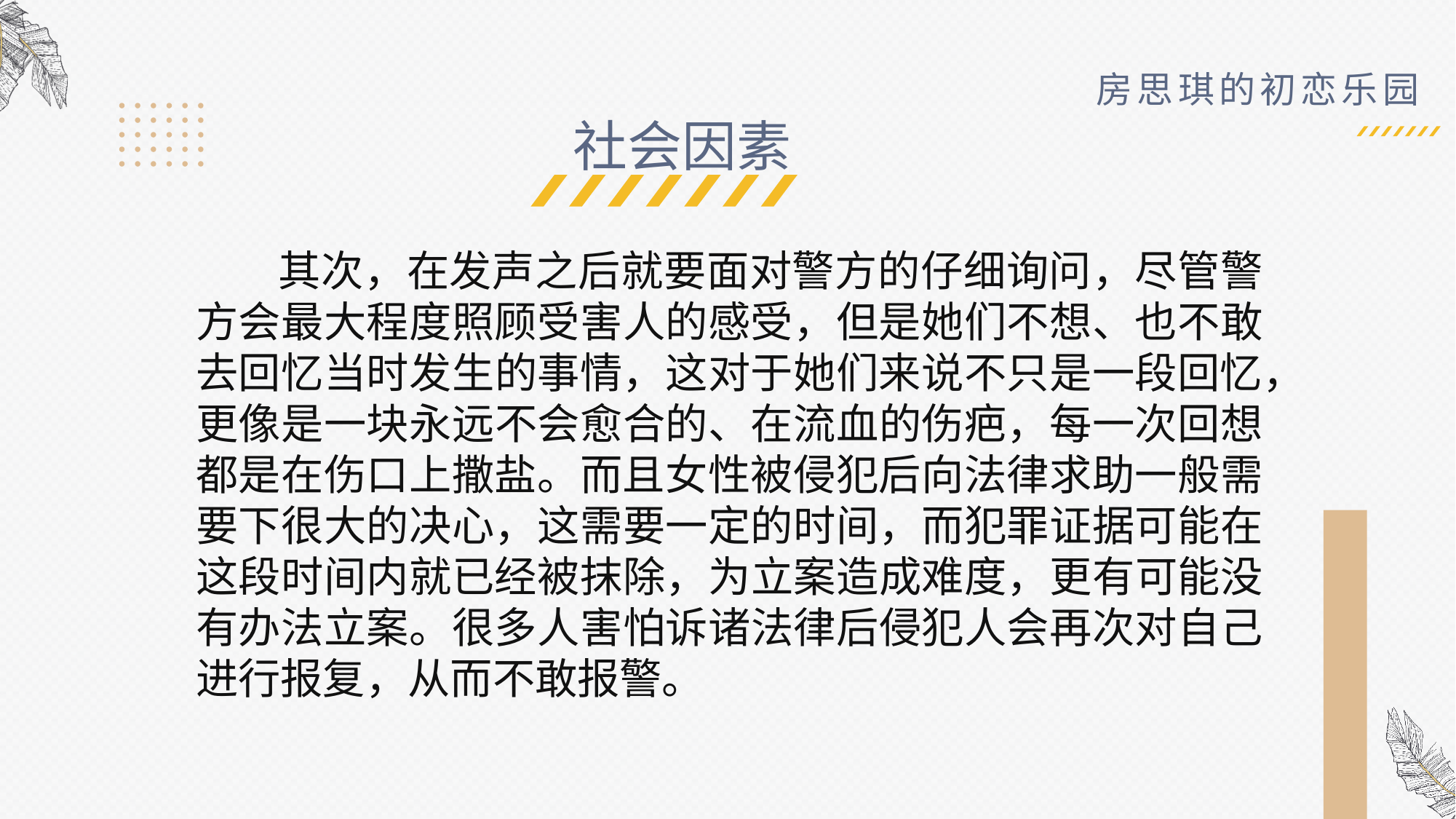

房思琪的初恋乐园

社会因素

    其次，在发声之后就要面对警方的仔细询问，尽管警方会最大程度照顾受害人的感受，但是她们不想、也不敢去回忆当时发生的事情，这对于她们来说不只是一段回忆，更像是一块永远不会愈合的、在流血的伤疤，每一次回想都是在伤口上撒盐。而且女性被侵犯后向法律求助一般需要下很大的决心，这需要一定的时间，而犯罪证据可能在这段时间内就已经被抹除，为立案造成难度，更有可能没有办法立案。很多人害怕诉诸法律后侵犯人会再次对自己进行报复，从而不敢报警。